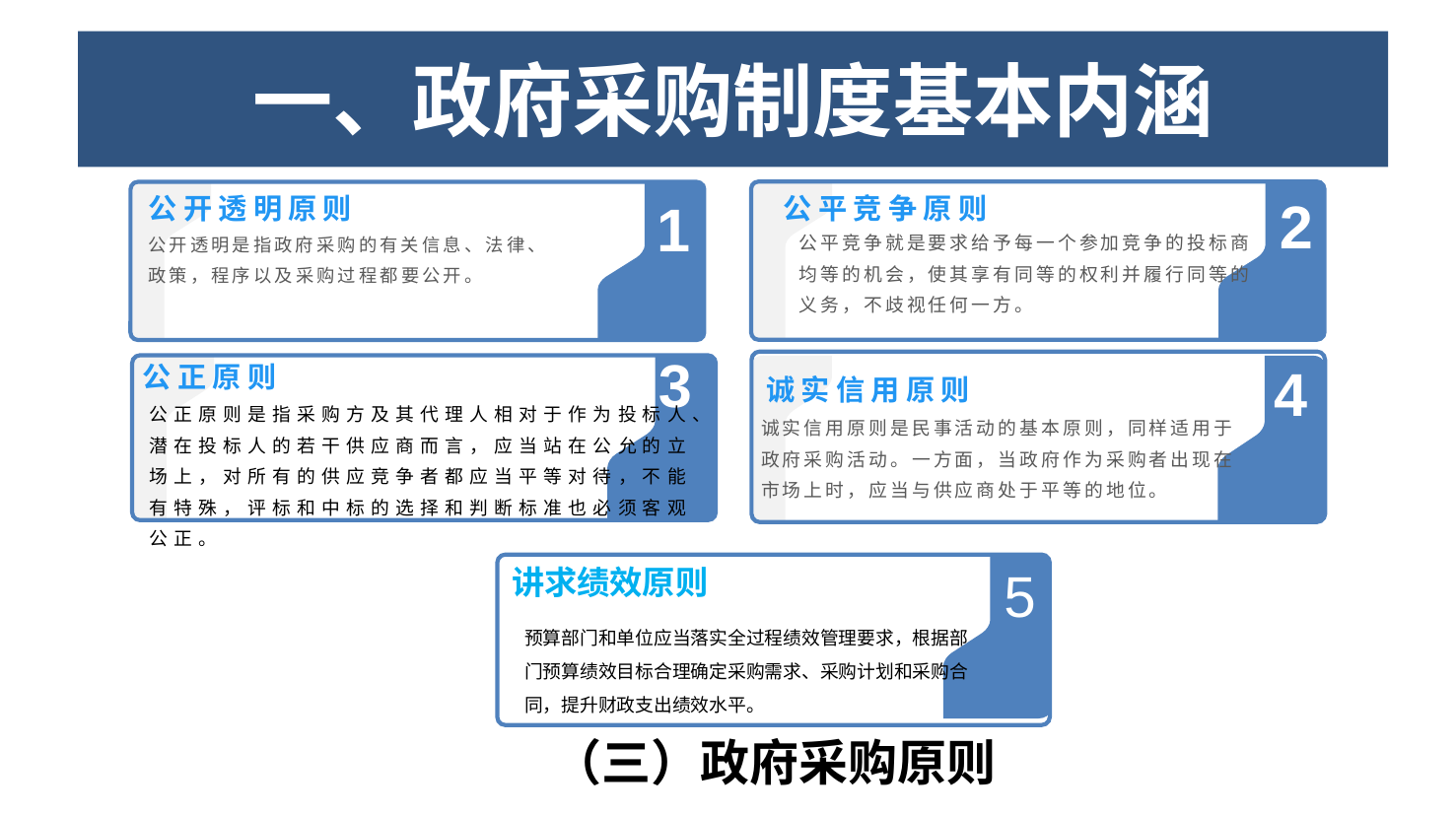

一、政府采购制度基本内涵
# 一、政府采购制度基本内涵
公平竞争原则
公开透明原则

2

1
公平竞争就是要求给予每一个参加竞争的投标商均等的机会，使其享有同等的权利并履行同等的义务，不歧视任何一方。
公开透明是指政府采购的有关信息、法律、政策，程序以及采购过程都要公开。
3
4
公正原则

诚实信用原则
公正原则是指采购方及其代理人相对于作为投标人、潜在投标人的若干供应商而言，应当站在公允的立场上，对所有的供应竞争者都应当平等对待，不能有特殊，评标和中标的选择和判断标准也必须客观公正。

诚实信用原则是民事活动的基本原则，同样适用于政府采购活动。一方面，当政府作为采购者出现在市场上时，应当与供应商处于平等的地位。
5

讲求绩效原则
预算部门和单位应当落实全过程绩效管理要求，根据部门预算绩效目标合理确定采购需求、采购计划和采购合同，提升财政支出绩效水平。
（三）政府采购原则